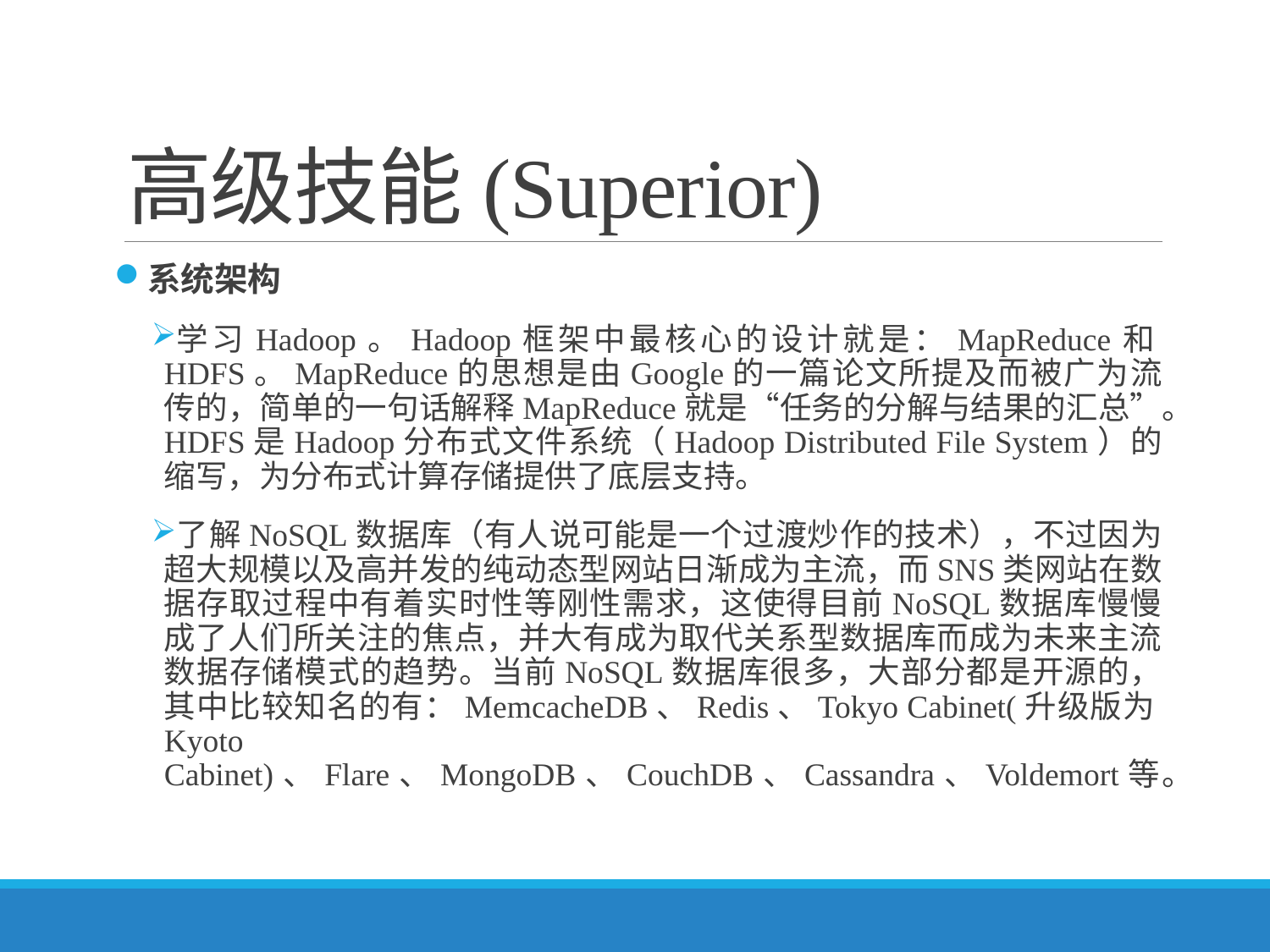

# 高级技能(Superior)
系统架构
学习Hadoop。Hadoop框架中最核心的设计就是：MapReduce和HDFS。MapReduce的思想是由Google的一篇论文所提及而被广为流传的，简单的一句话解释MapReduce就是“任务的分解与结果的汇总”。HDFS是Hadoop分布式文件系统（Hadoop Distributed File System）的缩写，为分布式计算存储提供了底层支持。
了解NoSQL数据库（有人说可能是一个过渡炒作的技术），不过因为超大规模以及高并发的纯动态型网站日渐成为主流，而SNS类网站在数据存取过程中有着实时性等刚性需求，这使得目前NoSQL数据库慢慢成了人们所关注的焦点，并大有成为取代关系型数据库而成为未来主流数据存储模式的趋势。当前NoSQL数据库很多，大部分都是开源的，其中比较知名的有：MemcacheDB、Redis、Tokyo Cabinet(升级版为Kyoto Cabinet)、Flare、MongoDB、CouchDB、Cassandra、Voldemort等。